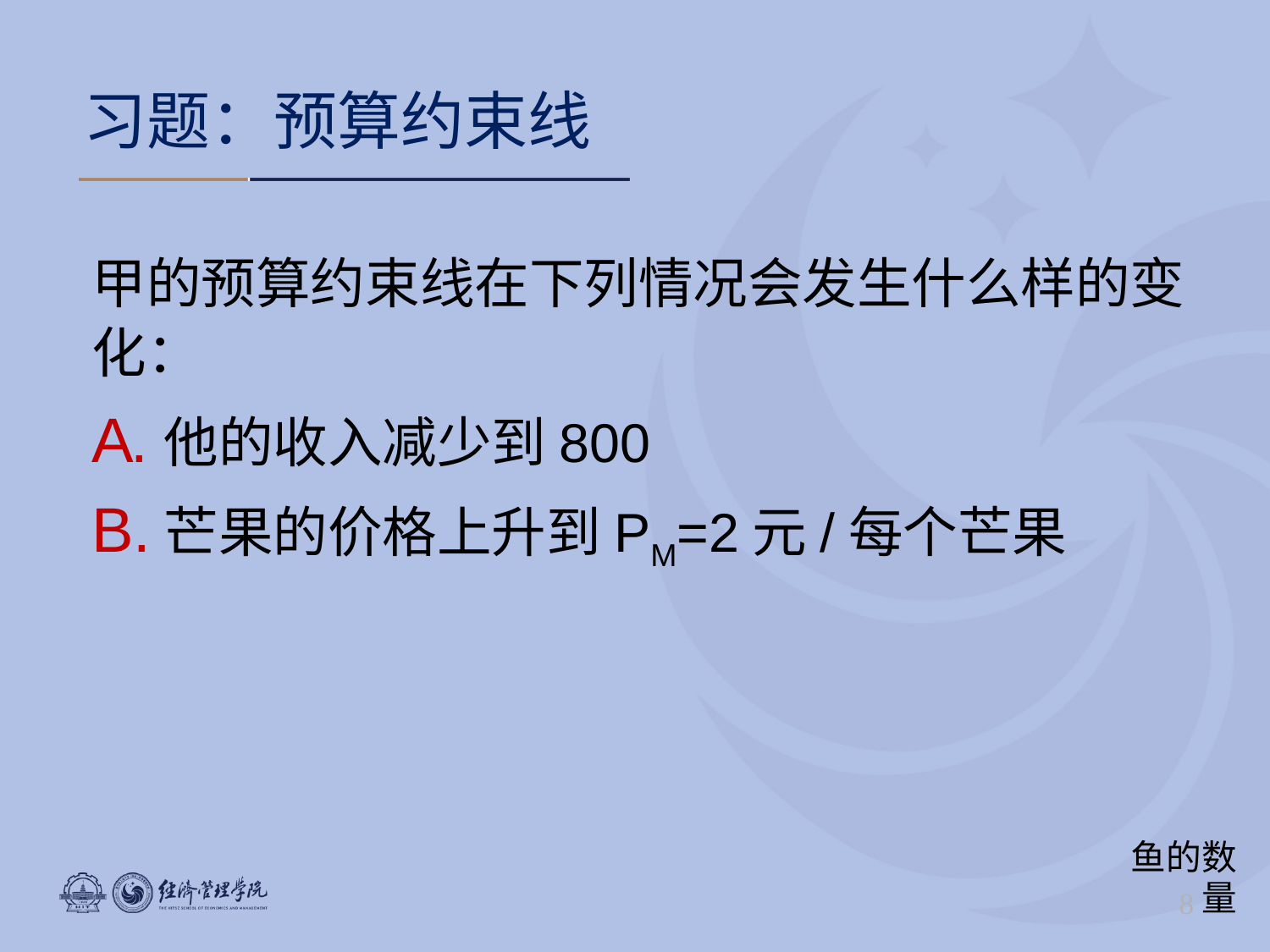

# 习题：预算约束线
甲的预算约束线在下列情况会发生什么样的变化：
他的收入减少到800
芒果的价格上升到PM=2元/每个芒果

鱼的数量